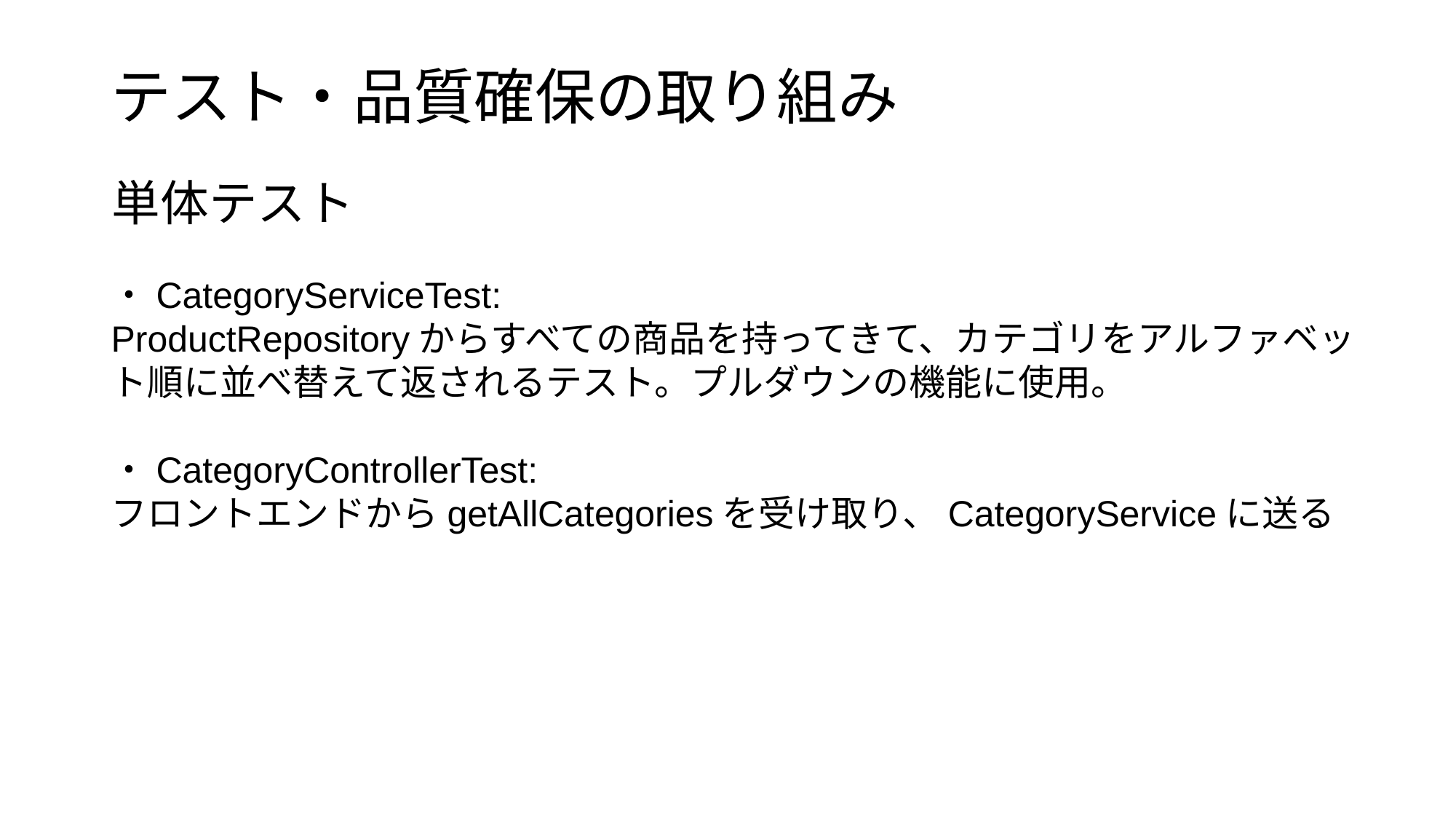

# テスト・品質確保の取り組み
単体テスト
・CategoryServiceTest:
ProductRepositoryからすべての商品を持ってきて、カテゴリをアルファベット順に並べ替えて返されるテスト。プルダウンの機能に使用。

・CategoryControllerTest:
フロントエンドからgetAllCategoriesを受け取り、CategoryServiceに送る